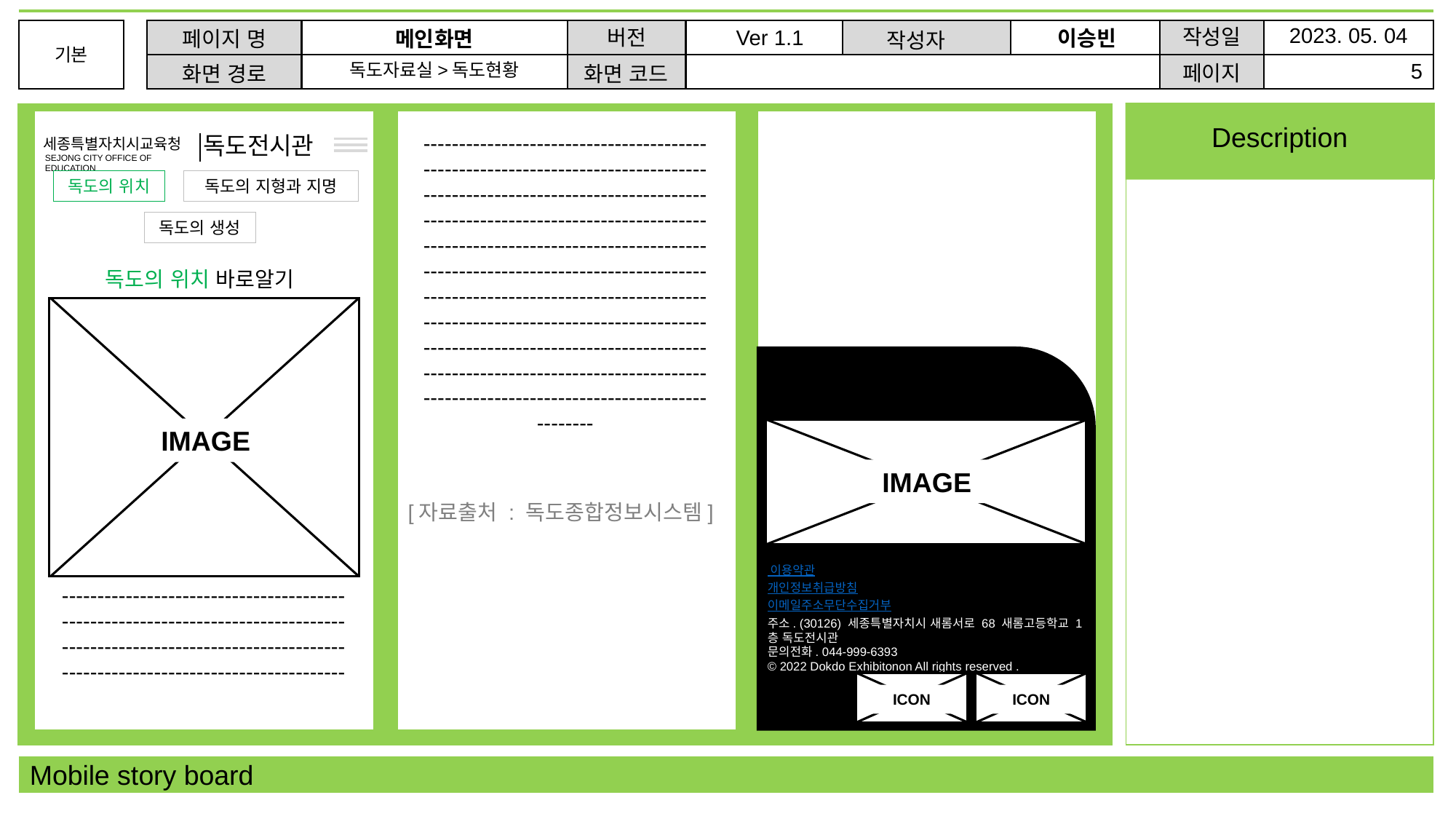

2023. 05. 04
작성일
Ver 1.1
버전
이승빈
페이지 명
메인화면

기본

기본
작성자
기본
5
독도자료실>독도현황
페이지
화면 코드
화면 경로

기본
기본
기본
기본
Description
----------------------------------------------------------------------------------------------------------------------------------------------------------------
------------------------------------------------------------------------------------------------------------------------------------------------------------------------------------------------------------------------------------------------------------------------------------------------
독도전시관
세종특별자치시교육청
SEJONG CITY OFFICE OF EDUCATION

독도의 위치
독도의 지형과 지명
독도의 생성
독도의 위치 바로알기

IMAGE

IMAGE
 이용약관
개인정보취급방침
이메일주소무단수집거부
주소. (30126) 세종특별자치시 새롬서로 68 새롬고등학교 1층 독도전시관
문의전화. 044-999-6393
© 2022 Dokdo Exhibitonon All rights reserved .

ICON

ICON

[자료출처 : 독도종합정보시스템]

----------------------------------------------------------------------------------------------------------------------------------------------------------------
Mobile story board